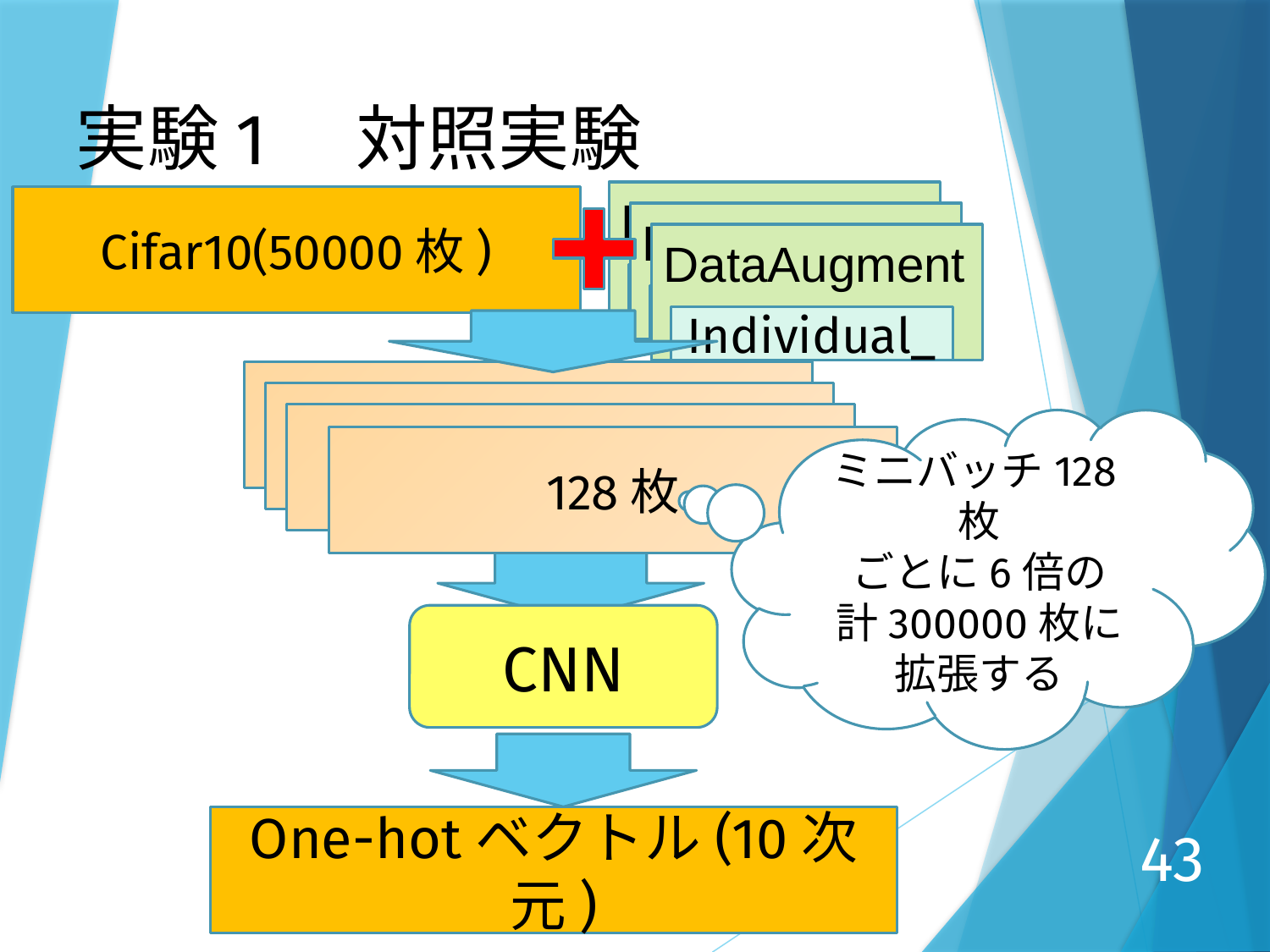

実験1　対照実験
DataAugment

Cifar10(50000枚)
DataAugment

DataAugment

Individual_
Individual_
Individual_

128枚
128枚
128枚
ミニバッチ128枚
ごとに6倍の
計300000枚に
拡張する
128枚

CNN

One-hotベクトル(10次元)
43